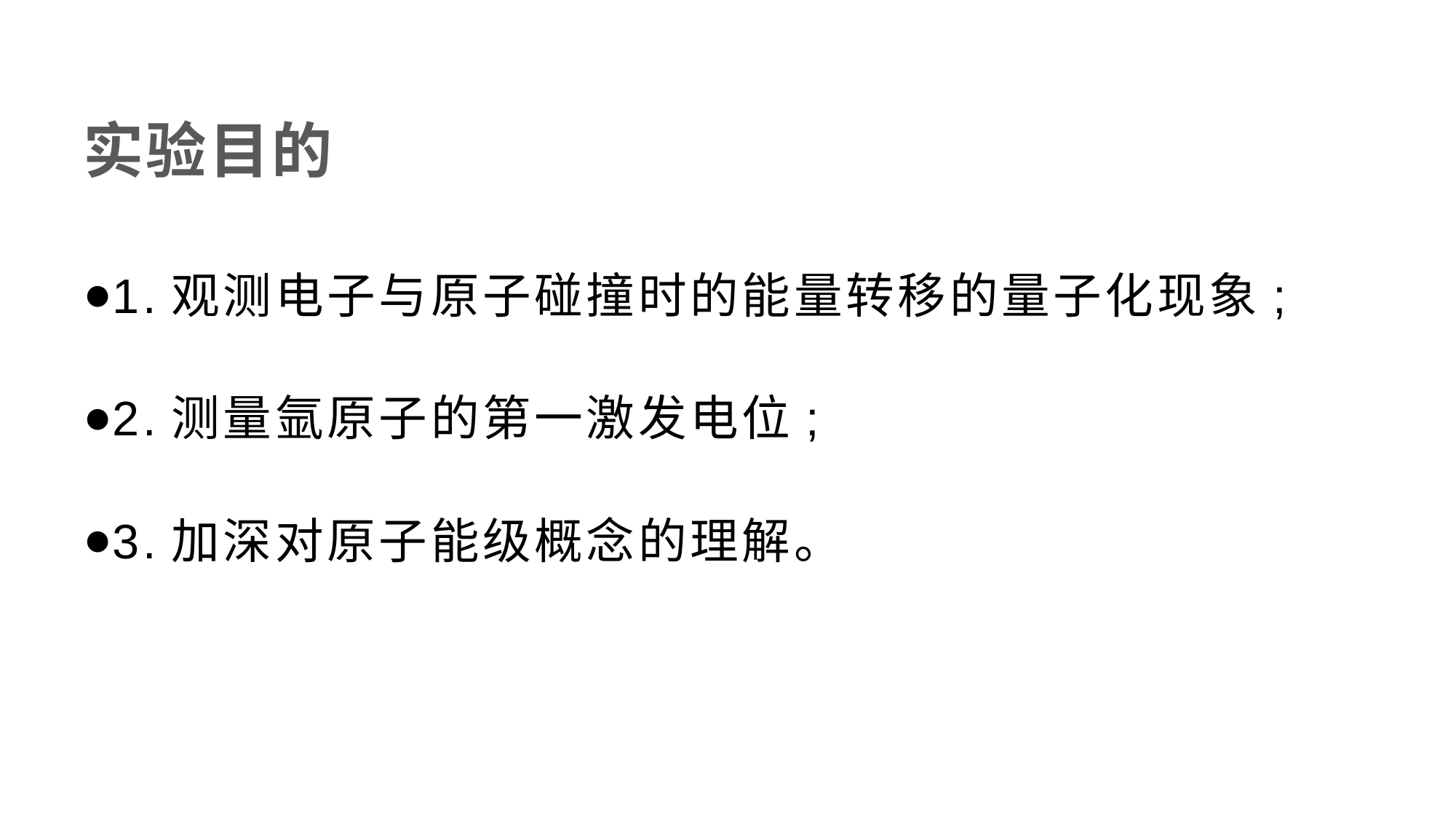

实验目的
1.观测电子与原子碰撞时的能量转移的量子化现象;
2.测量氩原子的第一激发电位;
3.加深对原子能级概念的理解。